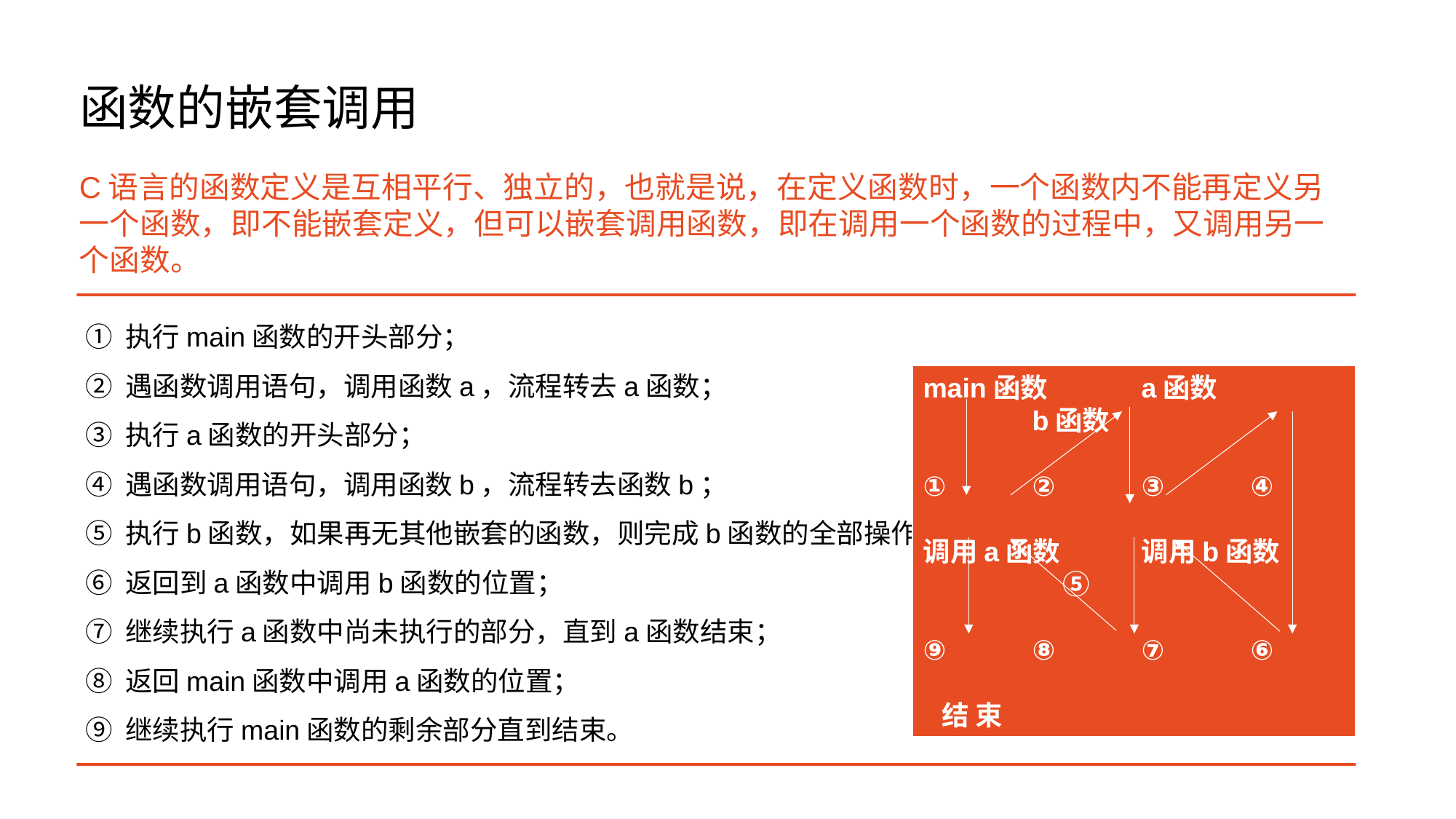

# 函数的嵌套调用
C语言的函数定义是互相平行、独立的，也就是说，在定义函数时，一个函数内不能再定义另一个函数，即不能嵌套定义，但可以嵌套调用函数，即在调用一个函数的过程中，又调用另一个函数。
① 执行main函数的开头部分；
② 遇函数调用语句，调用函数a，流程转去a函数；
③ 执行a函数的开头部分；
④ 遇函数调用语句，调用函数b，流程转去函数b；
⑤ 执行b函数，如果再无其他嵌套的函数，则完成b函数的全部操作；
⑥ 返回到a函数中调用b函数的位置；
⑦ 继续执行a函数中尚未执行的部分，直到a函数结束；
⑧ 返回main函数中调用a函数的位置；
⑨ 继续执行main函数的剩余部分直到结束。
main函数	a函数		b函数

①	②	③	④

调用a函数	调用b函数	     ⑤

⑨	⑧	⑦	⑥

  结 束